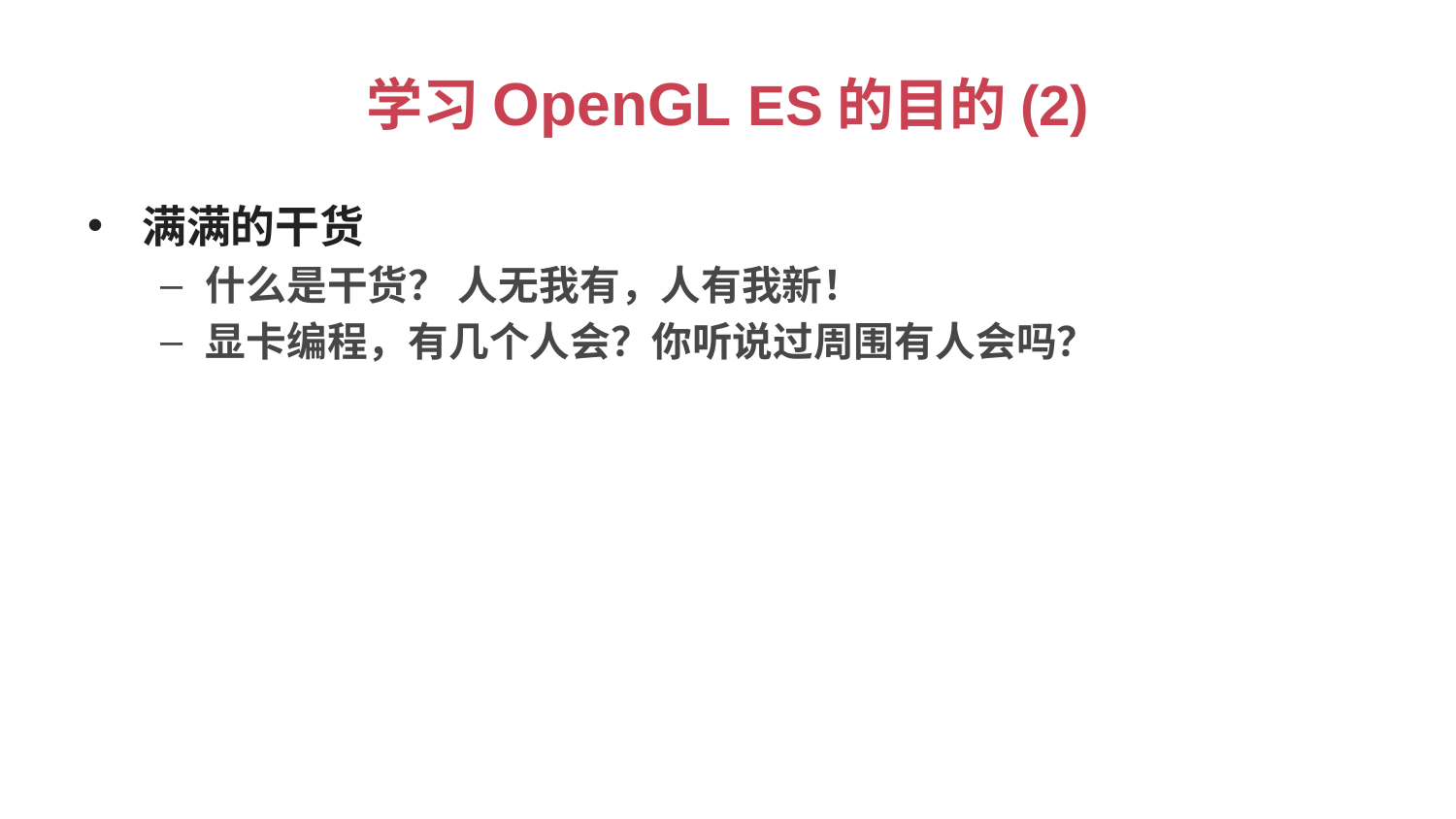

# 学习OpenGL ES的目的(2)
满满的干货
什么是干货？ 人无我有，人有我新！
显卡编程，有几个人会？你听说过周围有人会吗？